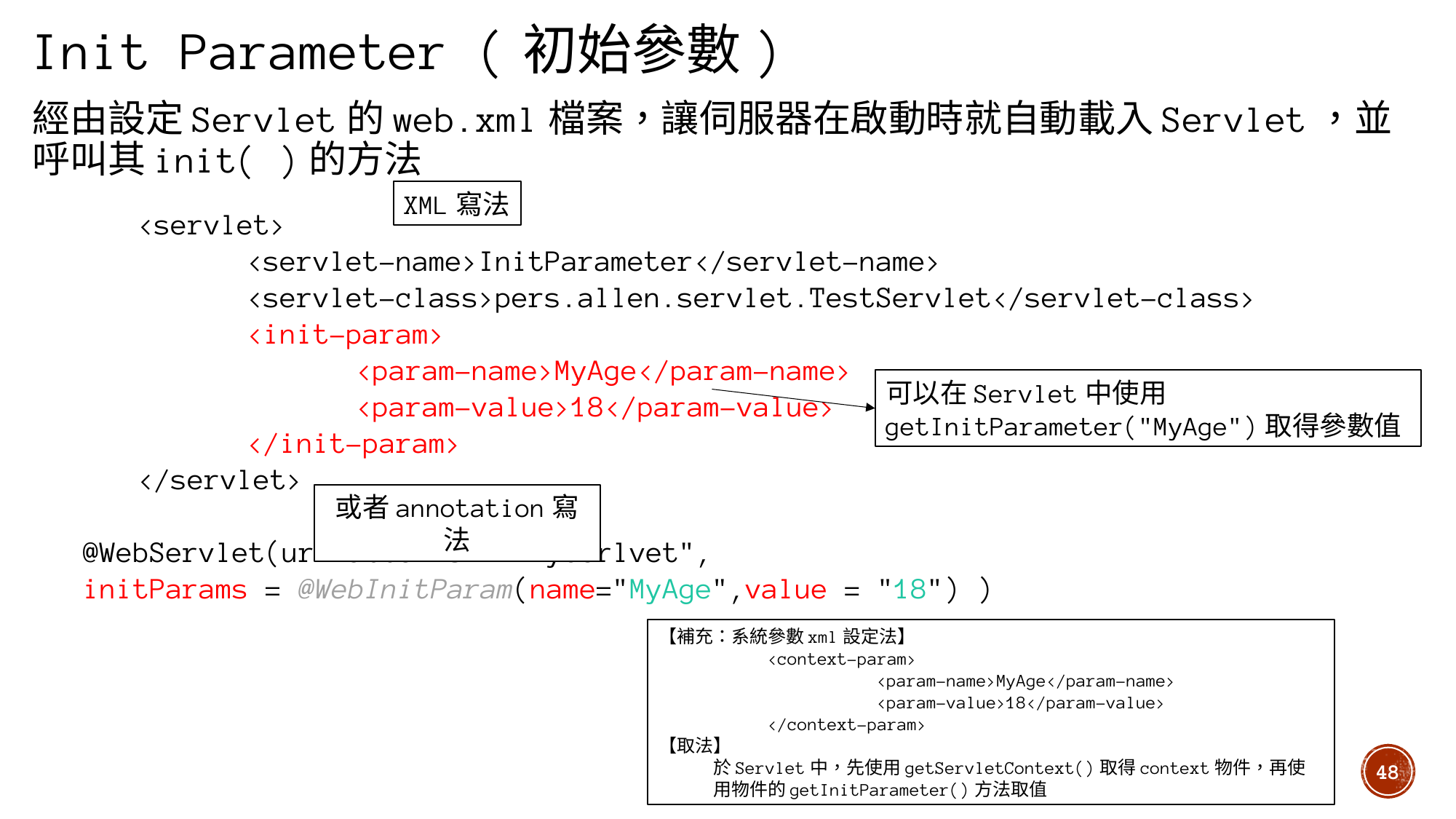

Init Parameter (初始參數)
經由設定Servlet的web.xml檔案，讓伺服器在啟動時就自動載入Servlet，並呼叫其init( )的方法

XML寫法
	<servlet>
		<servlet-name>InitParameter</servlet-name>
		<servlet-class>pers.allen.servlet.TestServlet</servlet-class>
		<init-param>
			<param-name>MyAge</param-name>
			<param-value>18</param-value>
		</init-param>
	</servlet>

@WebServlet(urlPatterns = "mySerlvet",
initParams = @WebInitParam(name="MyAge",value = "18") )

可以在Servlet中使用
getInitParameter("MyAge")取得參數值
或者annotation寫法
【補充：系統參數xml設定法】
	<context-param>
		<param-name>MyAge</param-name>
		<param-value>18</param-value>
	</context-param>
【取法】
於Servlet中，先使用getServletContext()取得context物件，再使用物件的getInitParameter()方法取值
48